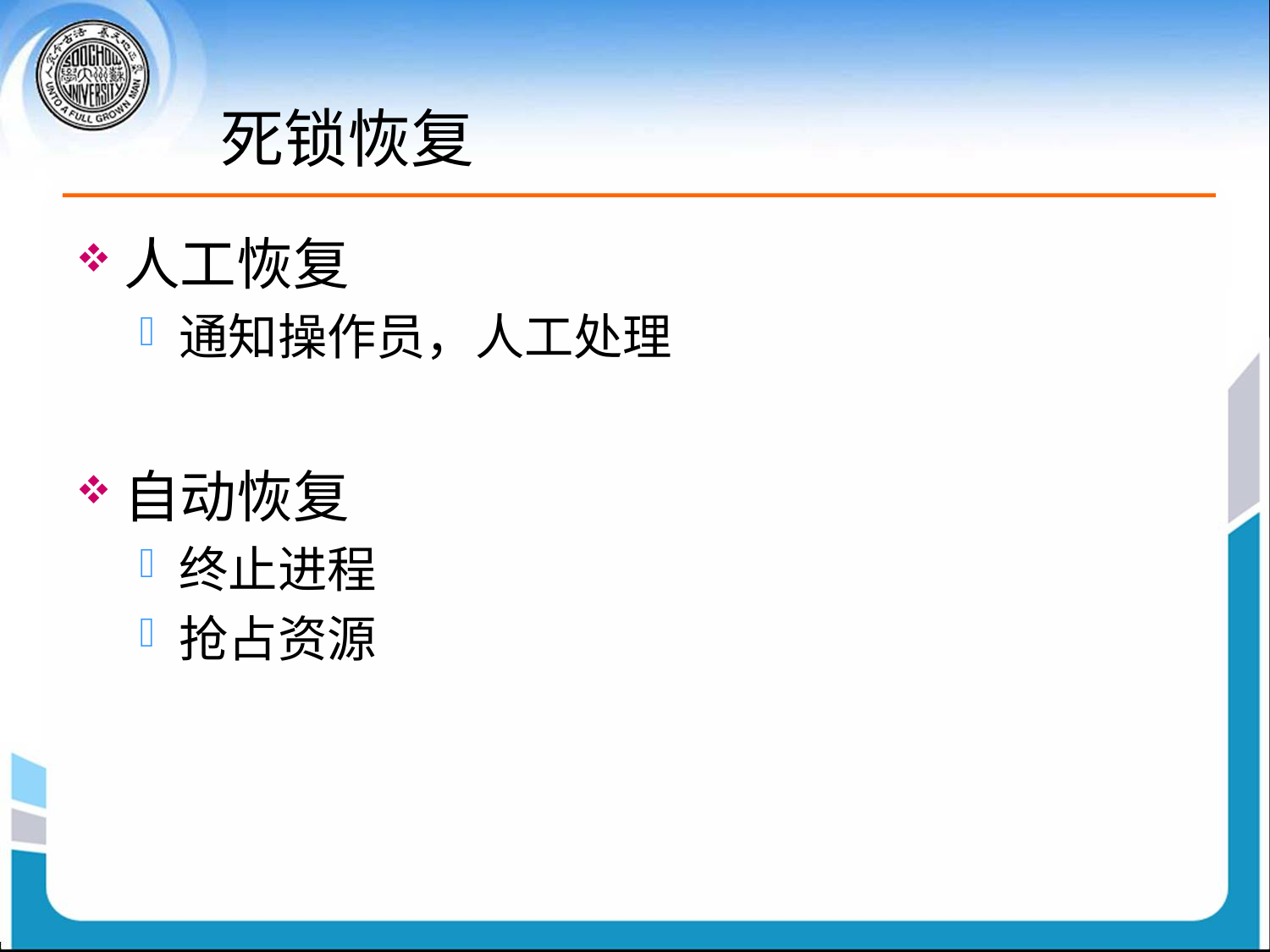

# 死锁恢复
人工恢复
通知操作员，人工处理

自动恢复
终止进程
抢占资源